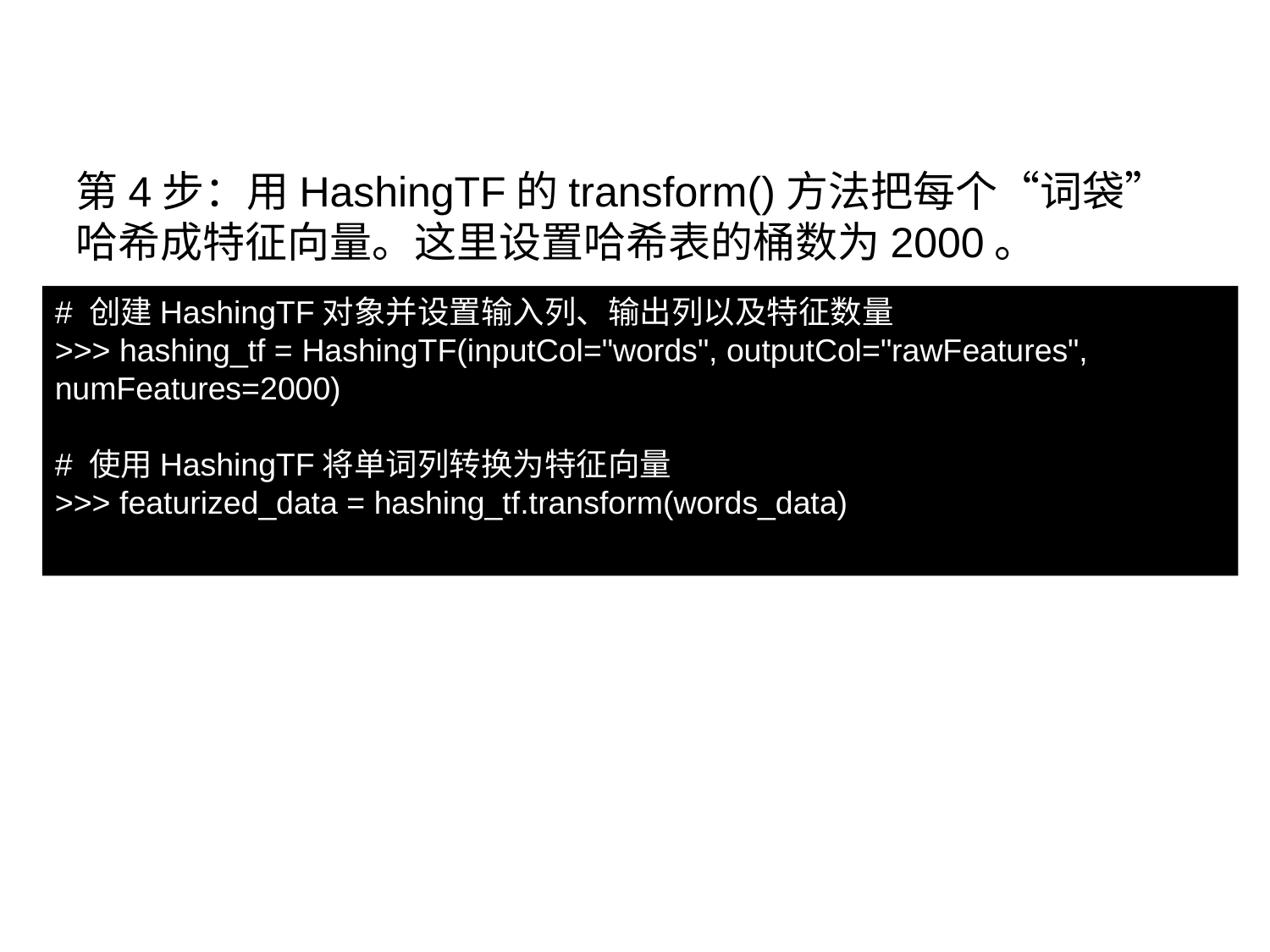

9.6.1 特征提取
第4步：用HashingTF的transform()方法把每个“词袋”哈希成特征向量。这里设置哈希表的桶数为2000。
# 创建HashingTF对象并设置输入列、输出列以及特征数量
>>> hashing_tf = HashingTF(inputCol="words", outputCol="rawFeatures", numFeatures=2000)

# 使用HashingTF将单词列转换为特征向量
>>> featurized_data = hashing_tf.transform(words_data)